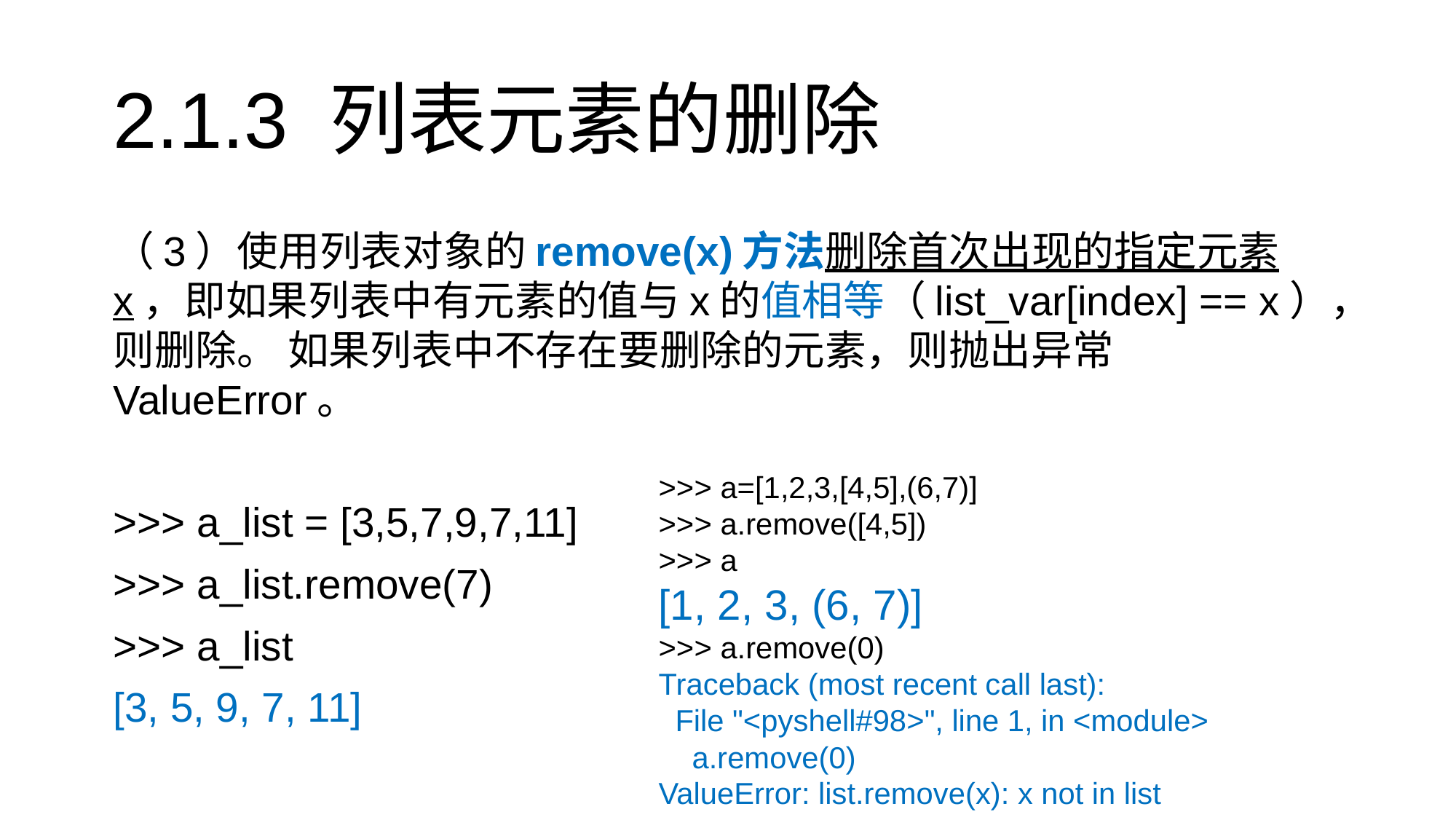

# 2.1.3 列表元素的删除
（3）使用列表对象的remove(x)方法删除首次出现的指定元素x，即如果列表中有元素的值与x的值相等（list_var[index] == x），则删除。 如果列表中不存在要删除的元素，则抛出异常ValueError。

>>> a_list = [3,5,7,9,7,11]
>>> a_list.remove(7)
>>> a_list
[3, 5, 9, 7, 11]

>>> a=[1,2,3,[4,5],(6,7)]
>>> a.remove([4,5])
>>> a
[1, 2, 3, (6, 7)]
>>> a.remove(0)
Traceback (most recent call last):
  File "<pyshell#98>", line 1, in <module>
    a.remove(0)
ValueError: list.remove(x): x not in list